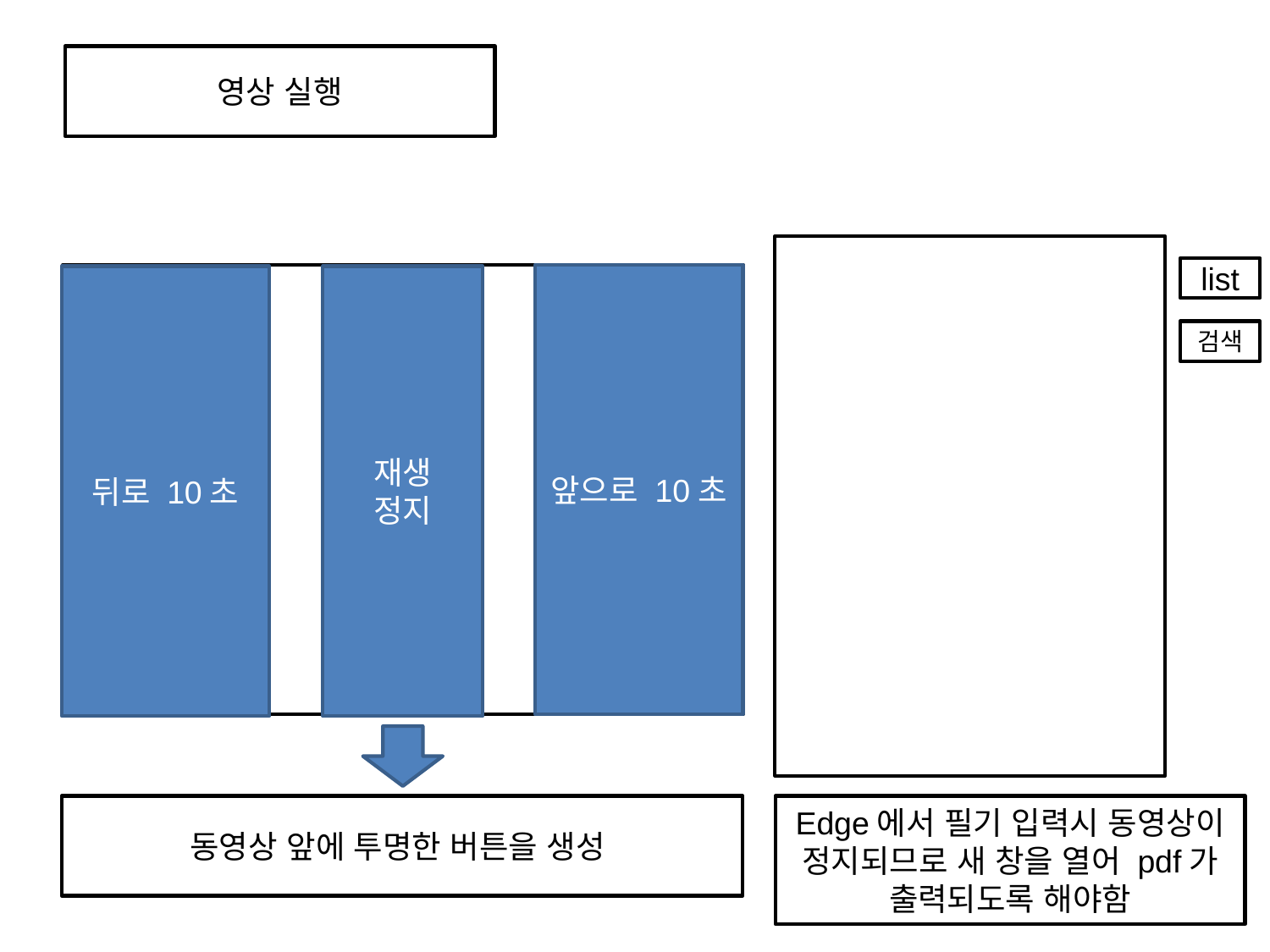

영상 실행

list

앞으로 10초
뒤로 10초
재생
정지
검색

동영상 앞에 투명한 버튼을 생성
Edge에서 필기 입력시 동영상이 정지되므로 새 창을 열어 pdf가 출력되도록 해야함